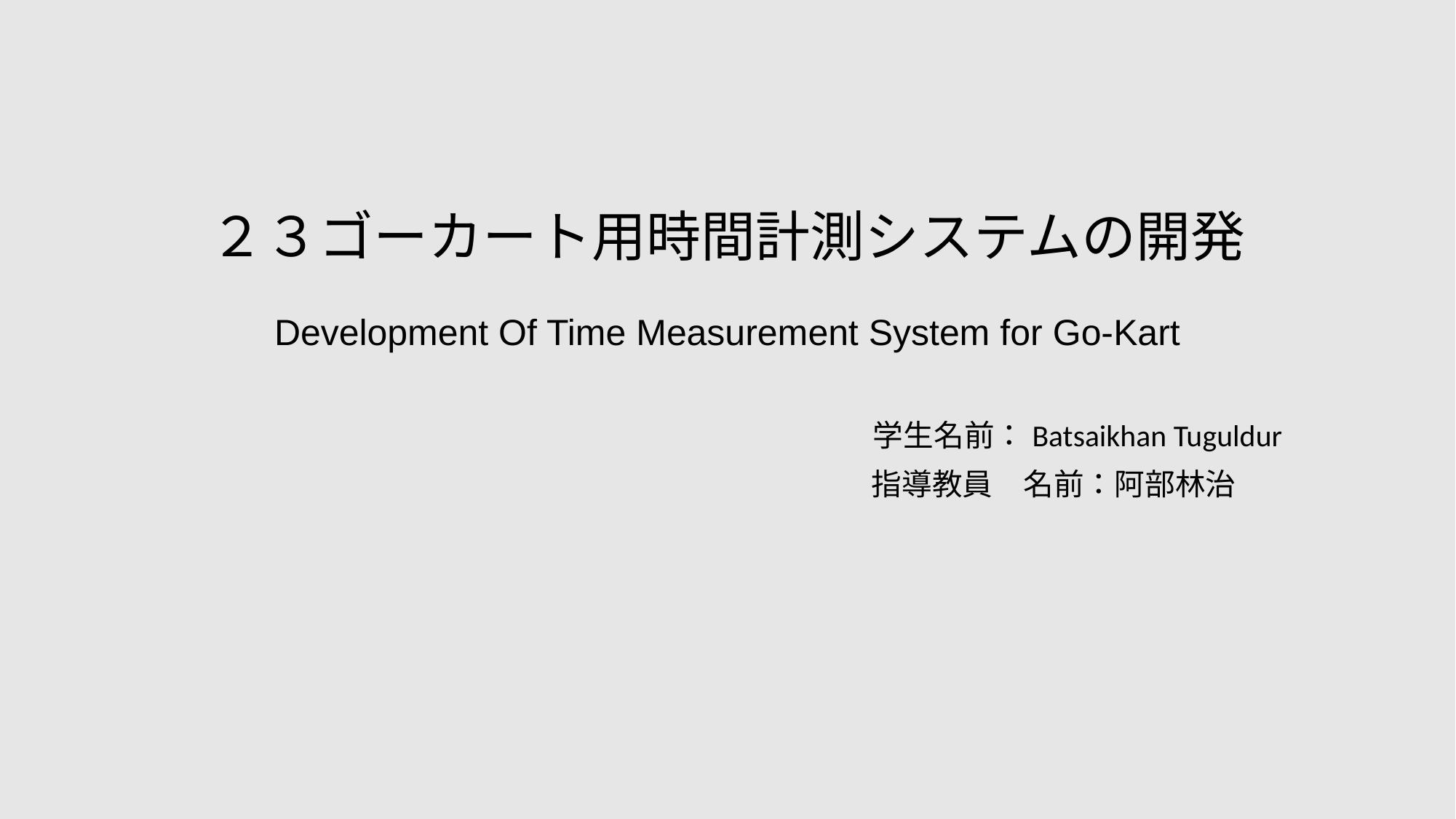

# ２３ゴーカート用時間計測システムの開発 Development Of Time Measurement System for Go-Kart
　　　　　　　　　　　			学生名前：Batsaikhan Tuguldur
					　　指導教員　名前：阿部林治